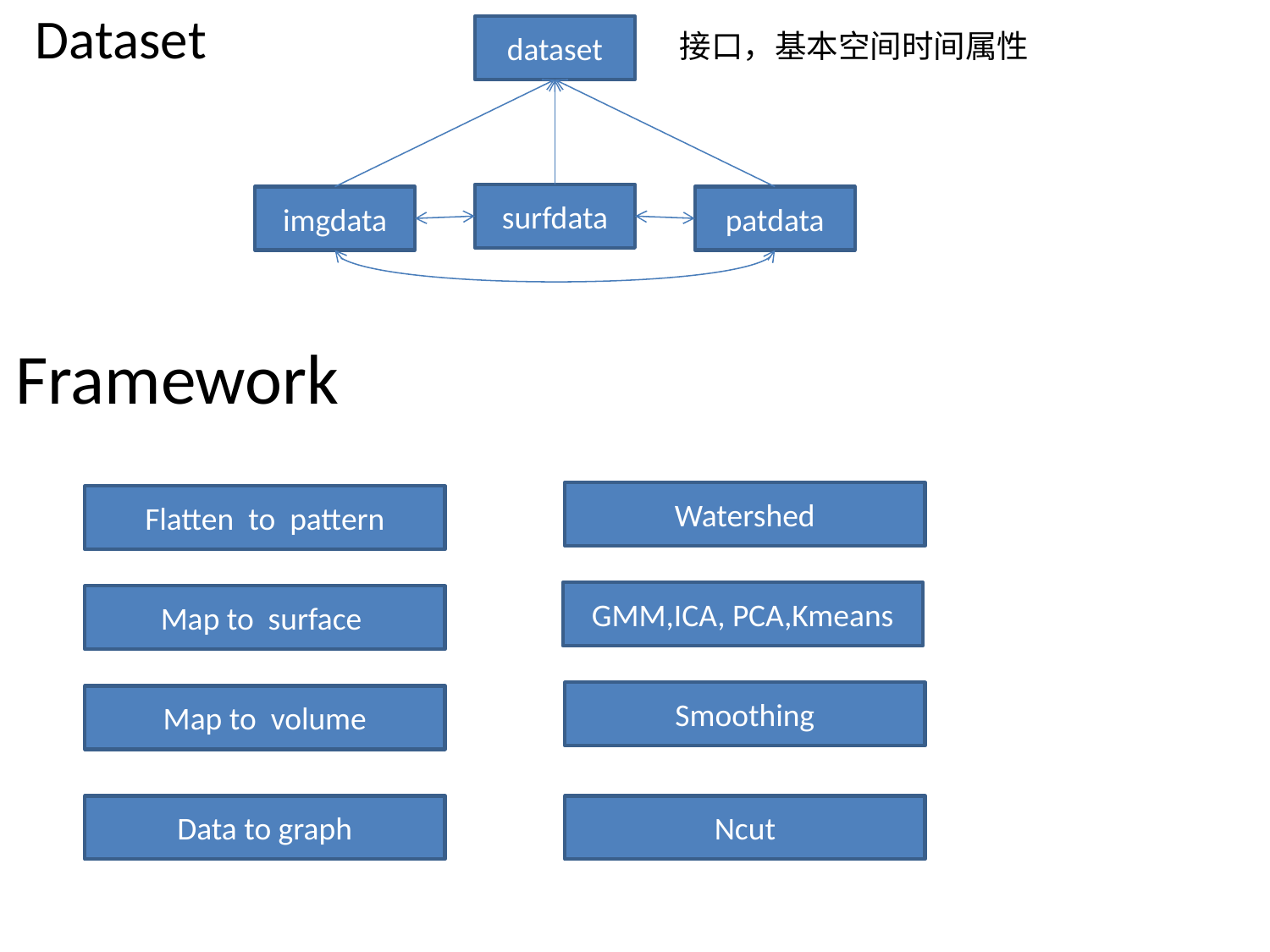

# Dataset
dataset
接口，基本空间时间属性
surfdata
imgdata
patdata
Framework
Watershed
Flatten  to  pattern
GMM,ICA, PCA,Kmeans
Map to  surface
Smoothing
Map to  volume
Data to graph
Ncut